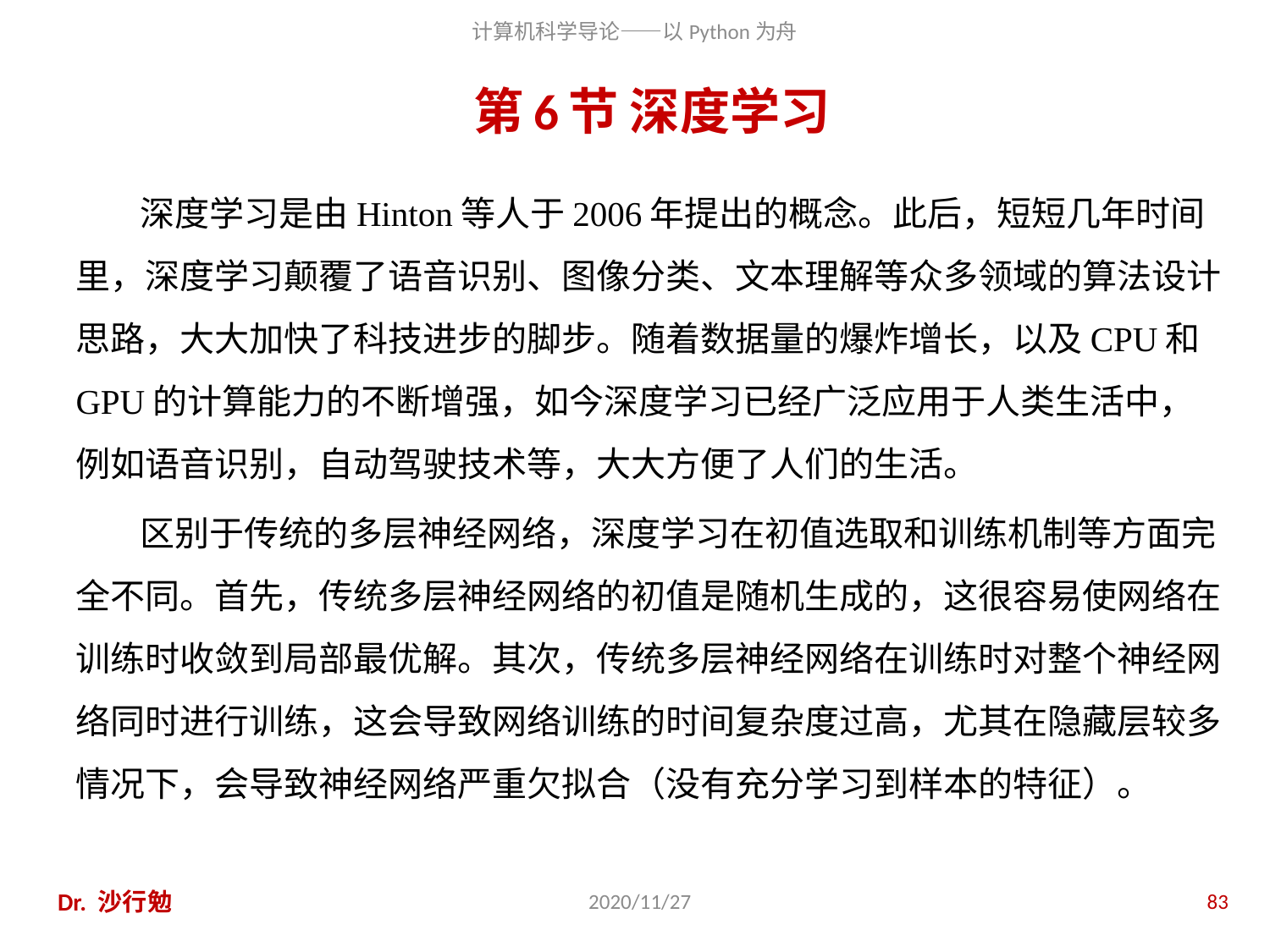

# 第6节 深度学习
深度学习是由Hinton等人于2006年提出的概念。此后，短短几年时间里，深度学习颠覆了语音识别、图像分类、文本理解等众多领域的算法设计思路，大大加快了科技进步的脚步。随着数据量的爆炸增长，以及CPU和GPU的计算能力的不断增强，如今深度学习已经广泛应用于人类生活中，例如语音识别，自动驾驶技术等，大大方便了人们的生活。
区别于传统的多层神经网络，深度学习在初值选取和训练机制等方面完全不同。首先，传统多层神经网络的初值是随机生成的，这很容易使网络在训练时收敛到局部最优解。其次，传统多层神经网络在训练时对整个神经网络同时进行训练，这会导致网络训练的时间复杂度过高，尤其在隐藏层较多情况下，会导致神经网络严重欠拟合（没有充分学习到样本的特征）。
Dr. 沙行勉
2020/11/27
83